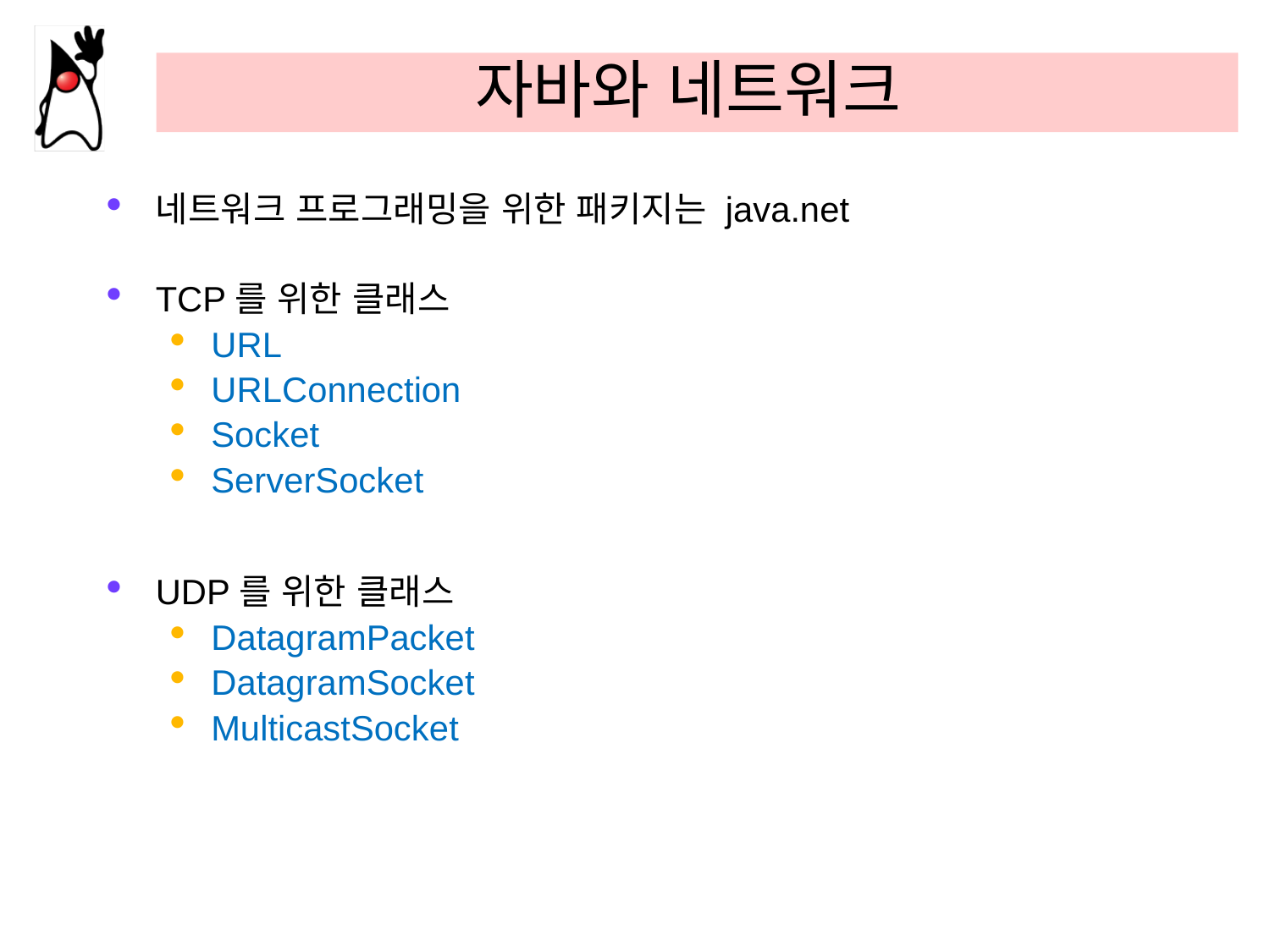

# 자바와 네트워크
네트워크 프로그래밍을 위한 패키지는 java.net

TCP를 위한 클래스
URL
URLConnection
Socket
ServerSocket

UDP를 위한 클래스
DatagramPacket
DatagramSocket
MulticastSocket